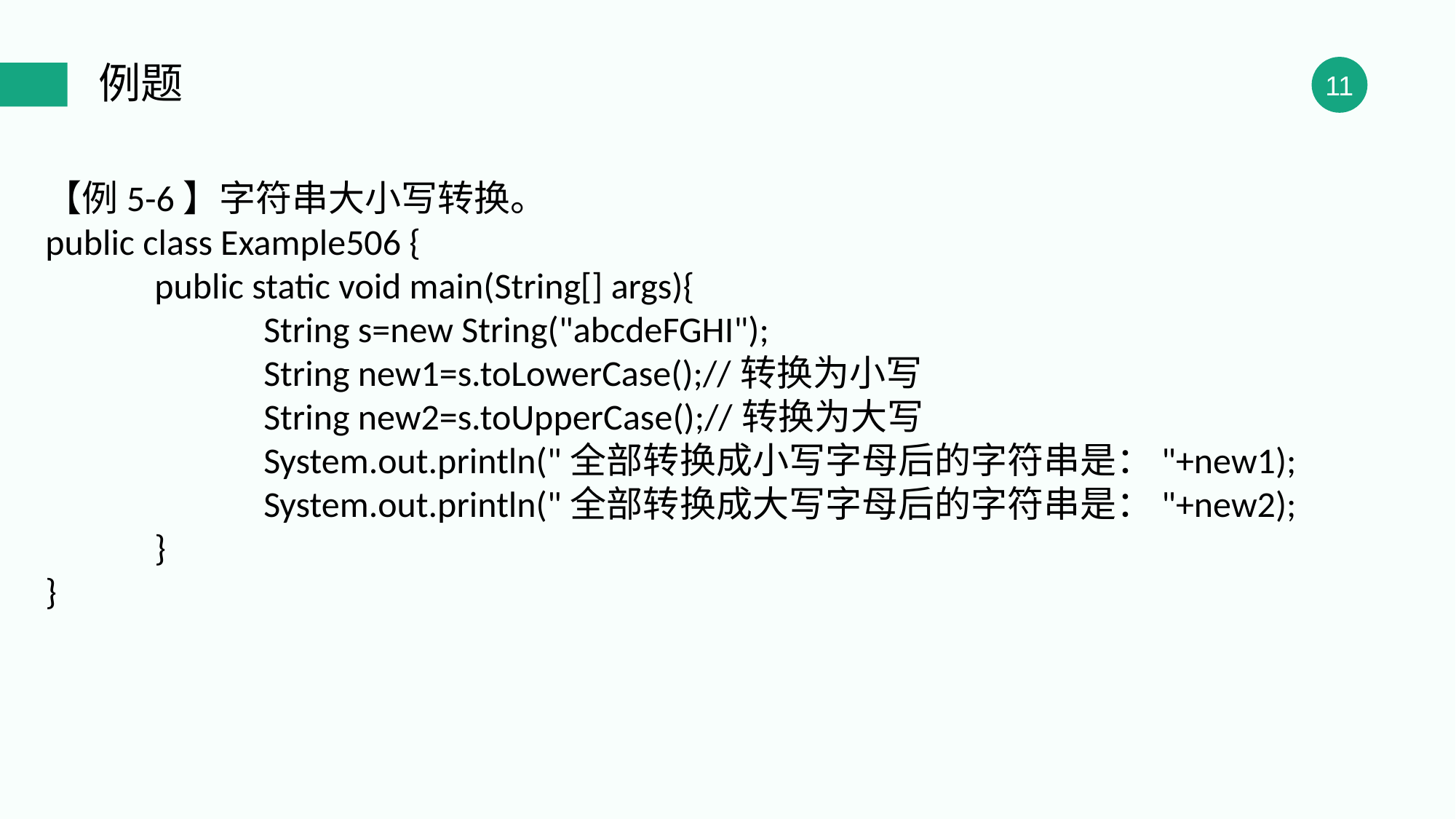

例题
【例5-6】字符串大小写转换。
public class Example506 {
	public static void main(String[] args){
		String s=new String("abcdeFGHI");
		String new1=s.toLowerCase();//转换为小写
		String new2=s.toUpperCase();//转换为大写
		System.out.println("全部转换成小写字母后的字符串是："+new1);
		System.out.println("全部转换成大写字母后的字符串是："+new2);
	}
}